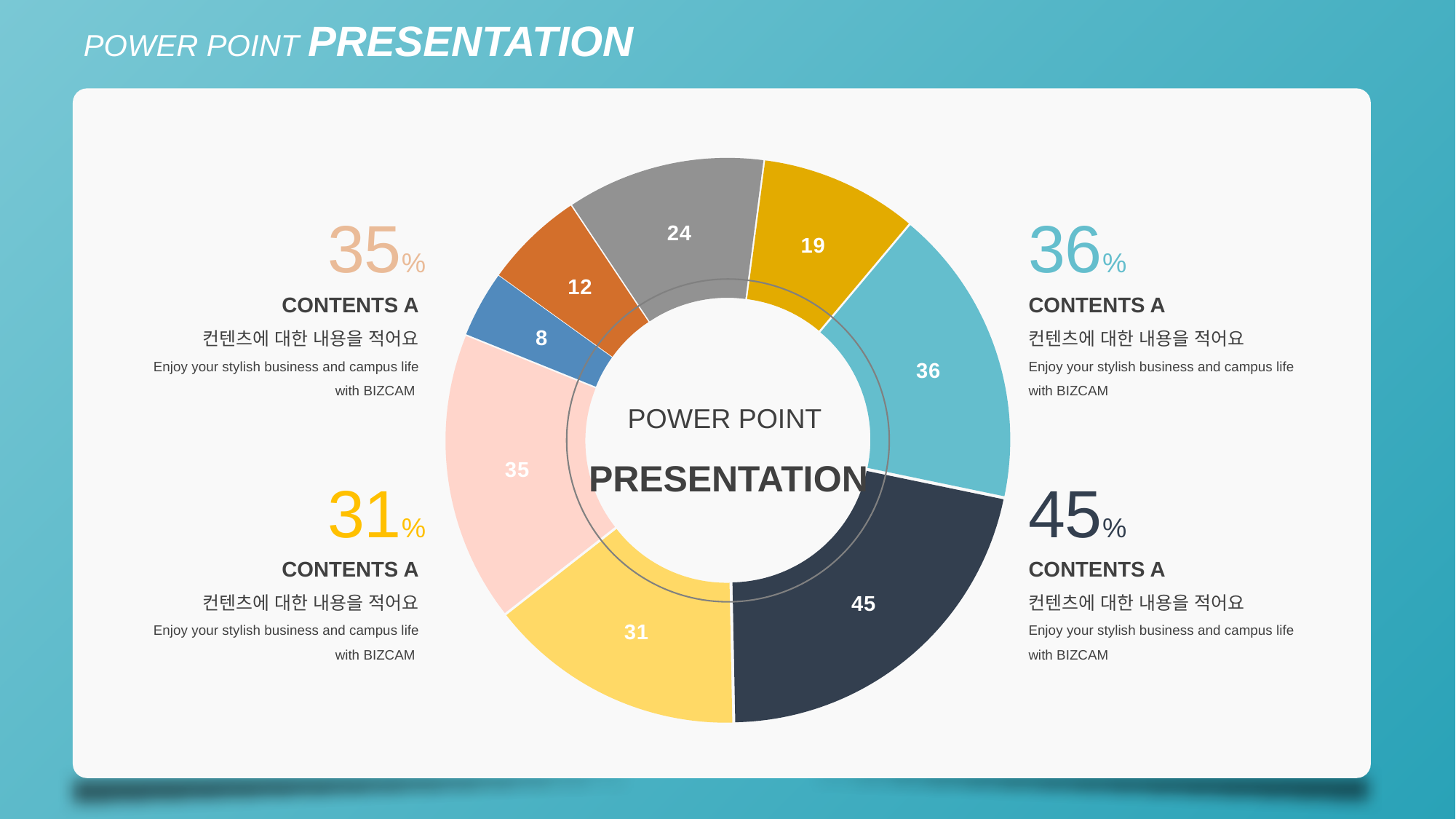

POWER POINT PRESENTATION

### Chart

| Category | 수량 |
|---|---|
| 10min | 8.0 |
| 20min | 12.0 |
| 30min | 24.0 |
| 40min | 19.0 |
| 50min | 36.0 |
| 60min | 45.0 |
| 90min | 31.0 |
| 120min | 35.0 |
35%
36%
CONTENTS A
컨텐츠에 대한 내용을 적어요
Enjoy your stylish business and campus life with BIZCAM
CONTENTS A
컨텐츠에 대한 내용을 적어요
Enjoy your stylish business and campus life with BIZCAM

POWER POINT
PRESENTATION
31%
45%
CONTENTS A
컨텐츠에 대한 내용을 적어요
Enjoy your stylish business and campus life with BIZCAM
CONTENTS A
컨텐츠에 대한 내용을 적어요
Enjoy your stylish business and campus life with BIZCAM